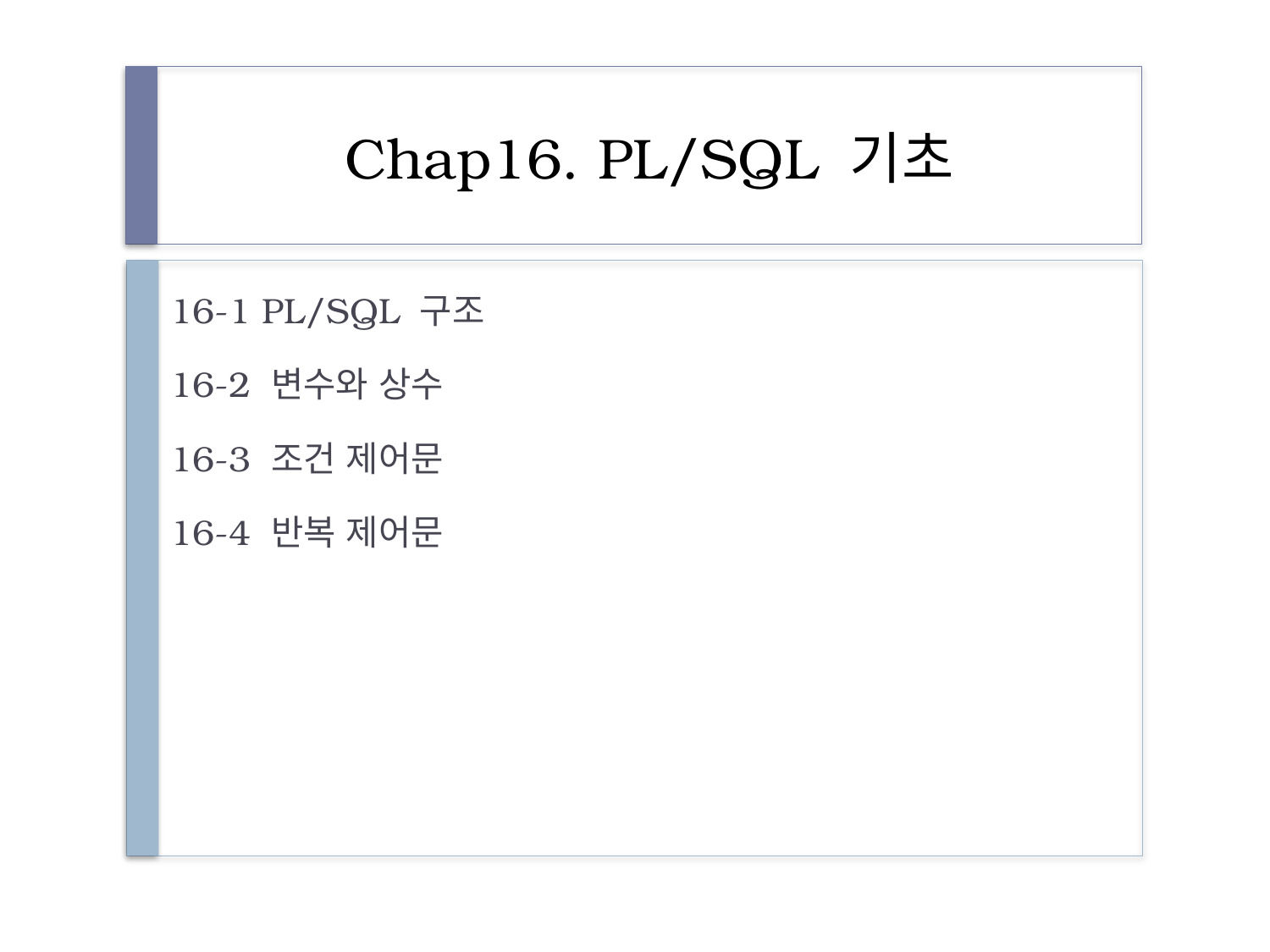

# Chap16. PL/SQL 기초
16-1 PL/SQL 구조
16-2 변수와 상수
16-3 조건 제어문
16-4 반복 제어문